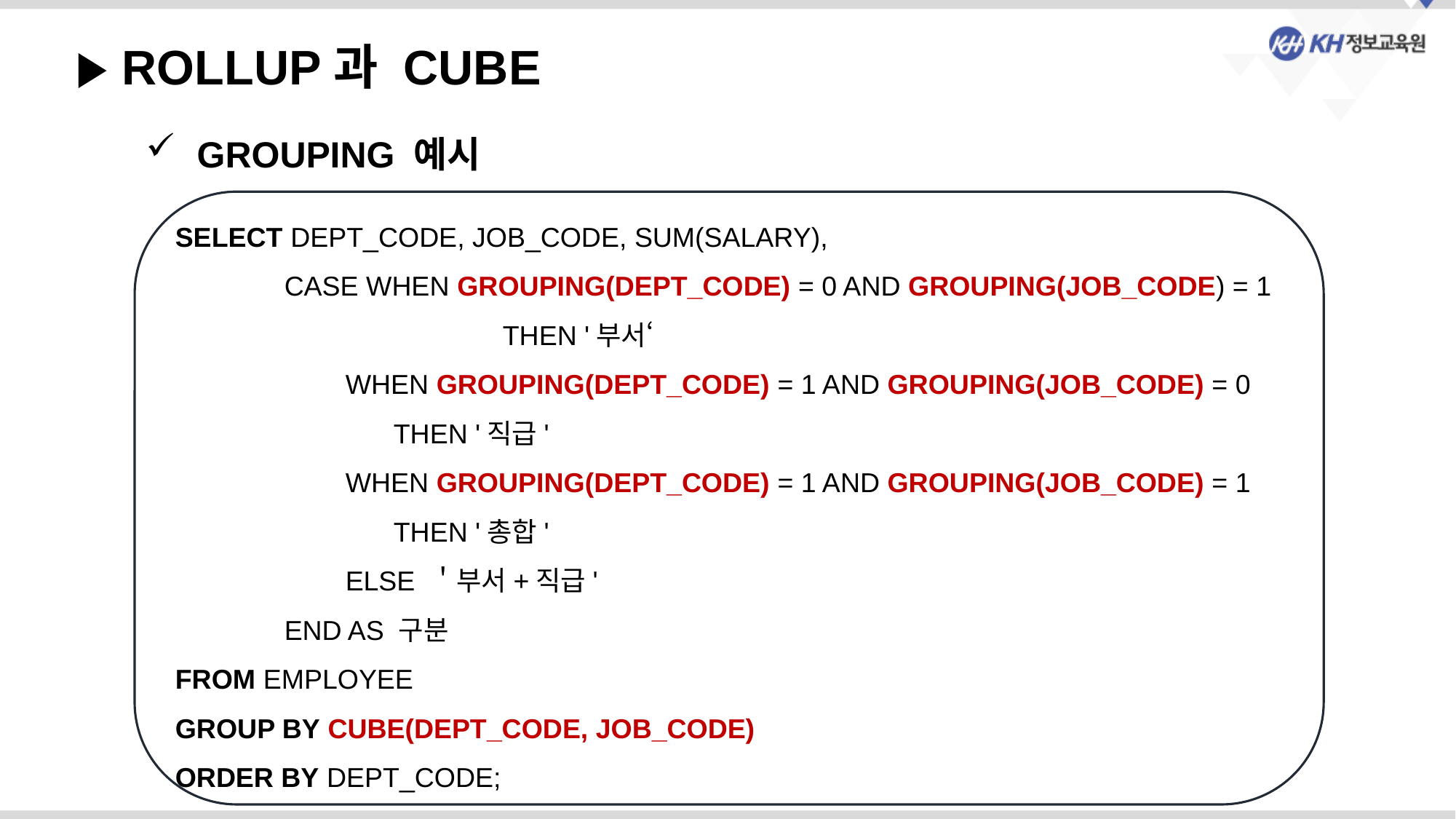

▶ ROLLUP과 CUBE
 GROUPING 예시
SELECT DEPT_CODE, JOB_CODE, SUM(SALARY),
	CASE WHEN GROUPING(DEPT_CODE) = 0 AND GROUPING(JOB_CODE) = 1 			THEN '부서‘
	        WHEN GROUPING(DEPT_CODE) = 1 AND GROUPING(JOB_CODE) = 0 			THEN '직급'
	        WHEN GROUPING(DEPT_CODE) = 1 AND GROUPING(JOB_CODE) = 1 			THEN '총합'
	        ELSE ＇부서+직급'
	END AS 구분
FROM EMPLOYEE
GROUP BY CUBE(DEPT_CODE, JOB_CODE)
ORDER BY DEPT_CODE;